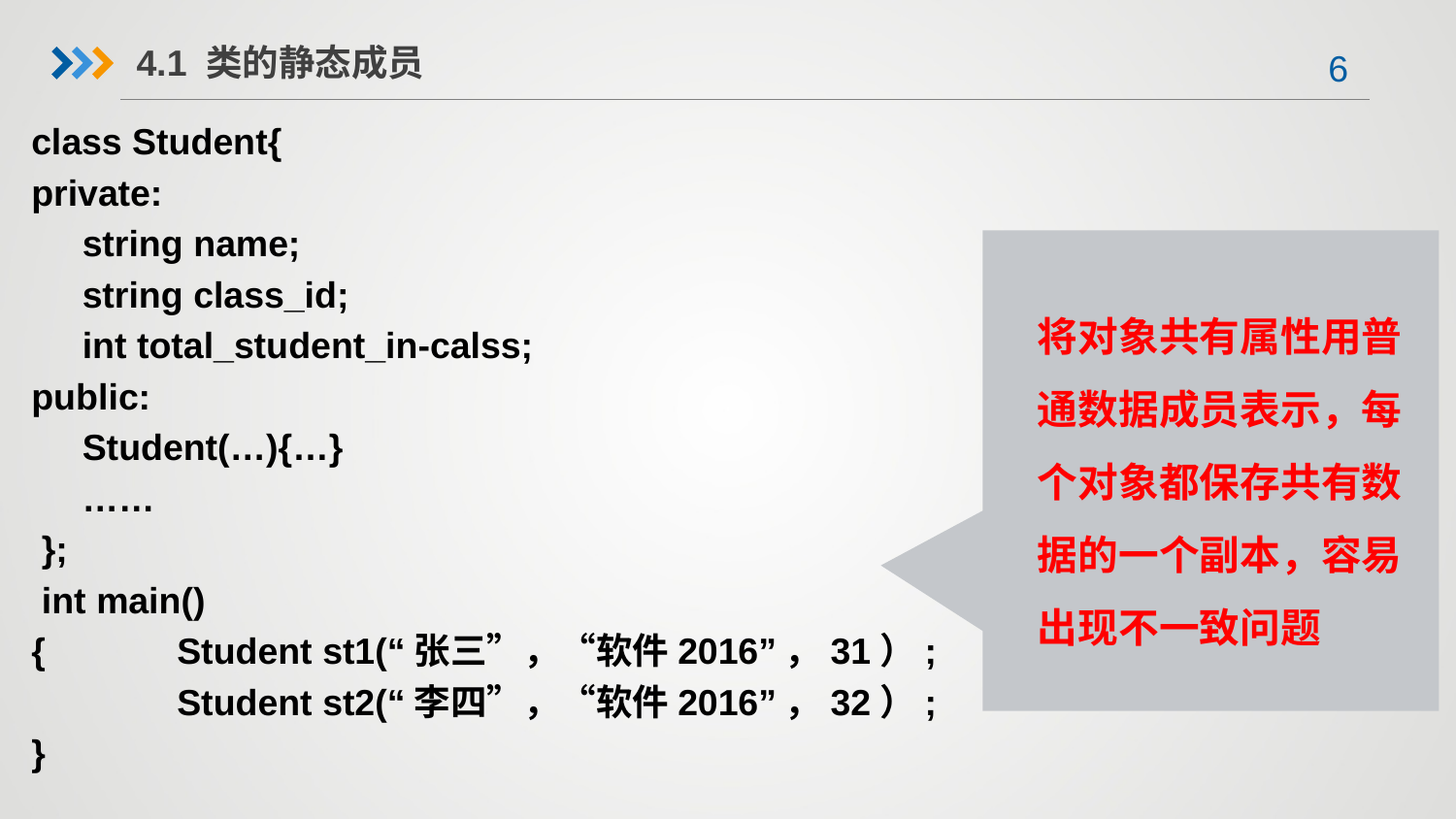

4.1 类的静态成员
class Student{
private:
     string name;
     string class_id;
     int total_student_in-calss;
public:
     Student(…){…}
     ……
 };
 int main()
{	Student st1(“张三”，“软件2016”，31）;
 	Student st2(“李四”，“软件2016”，32）;
}

将对象共有属性用普通数据成员表示，每个对象都保存共有数据的一个副本，容易出现不一致问题